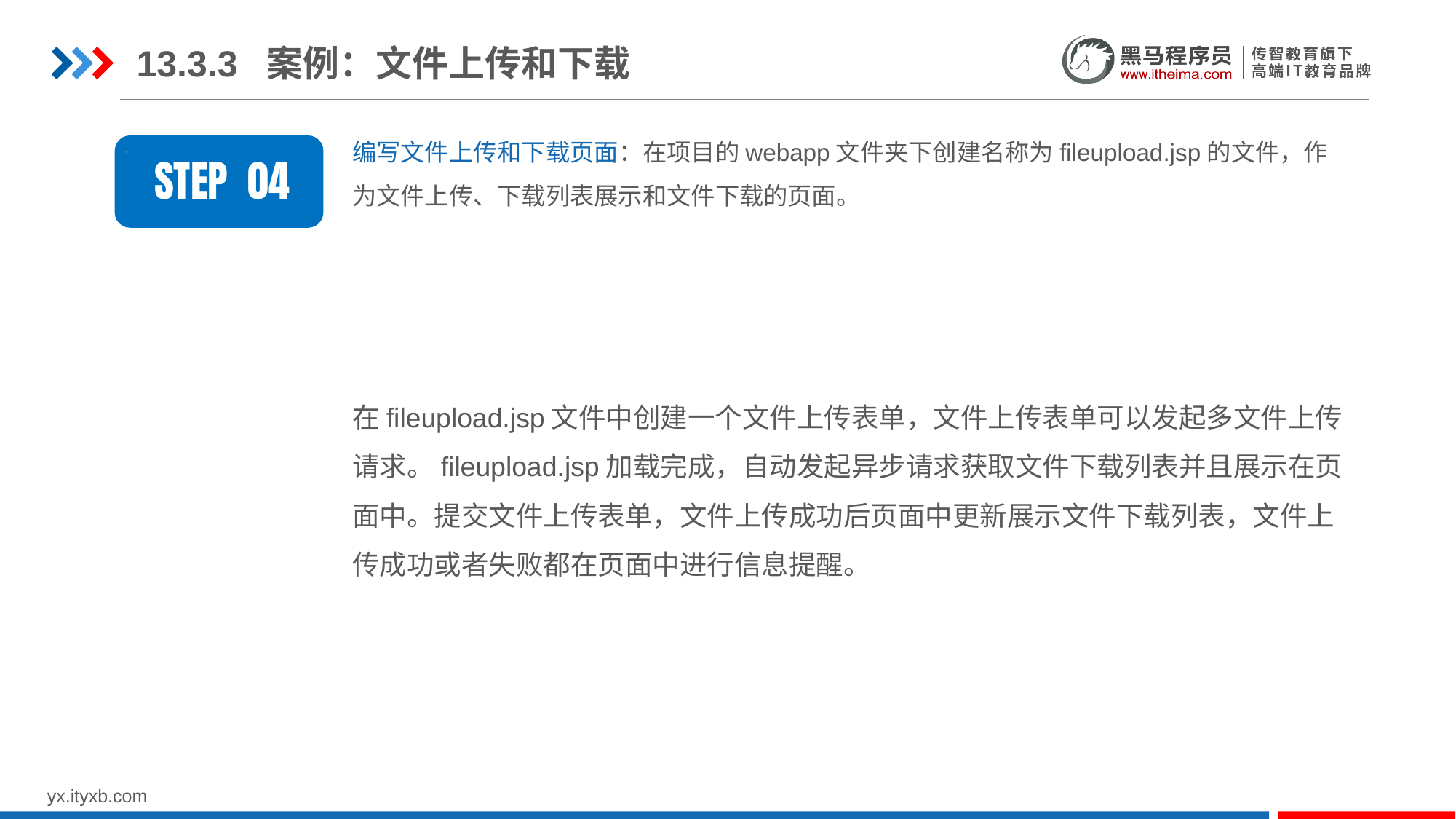

13.3.3  案例：文件上传和下载
编写文件上传和下载页面：在项目的webapp文件夹下创建名称为fileupload.jsp的文件，作为文件上传、下载列表展示和文件下载的页面。

在fileupload.jsp文件中创建一个文件上传表单，文件上传表单可以发起多文件上传请求。fileupload.jsp加载完成，自动发起异步请求获取文件下载列表并且展示在页面中。提交文件上传表单，文件上传成功后页面中更新展示文件下载列表，文件上传成功或者失败都在页面中进行信息提醒。

STEP  04